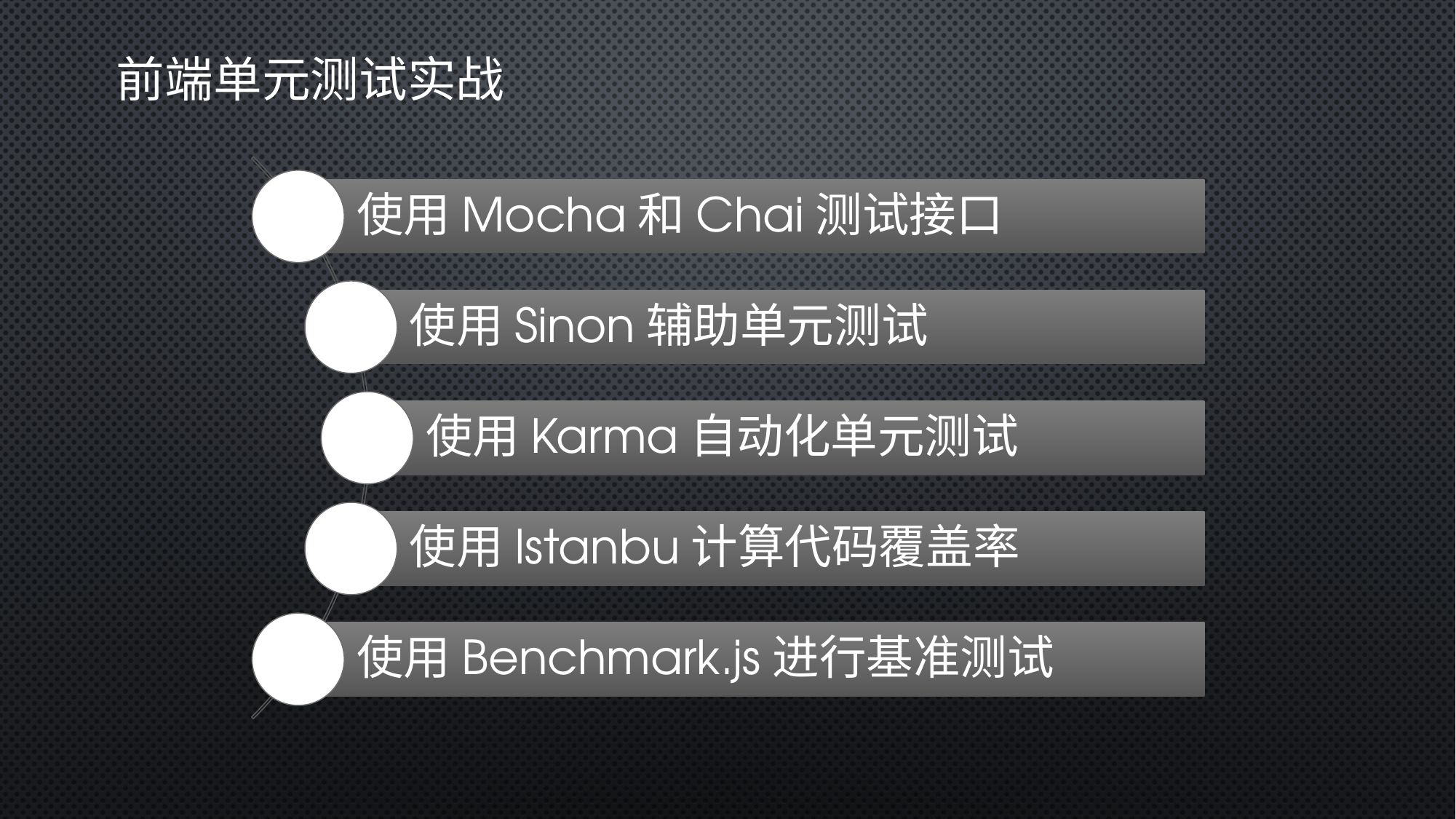

# 前端单元测试实战
使用Mocha和Chai测试接口
使用Sinon辅助单元测试
使用Karma自动化单元测试
使用Istanbu计算代码覆盖率
使用Benchmark.js进行基准测试